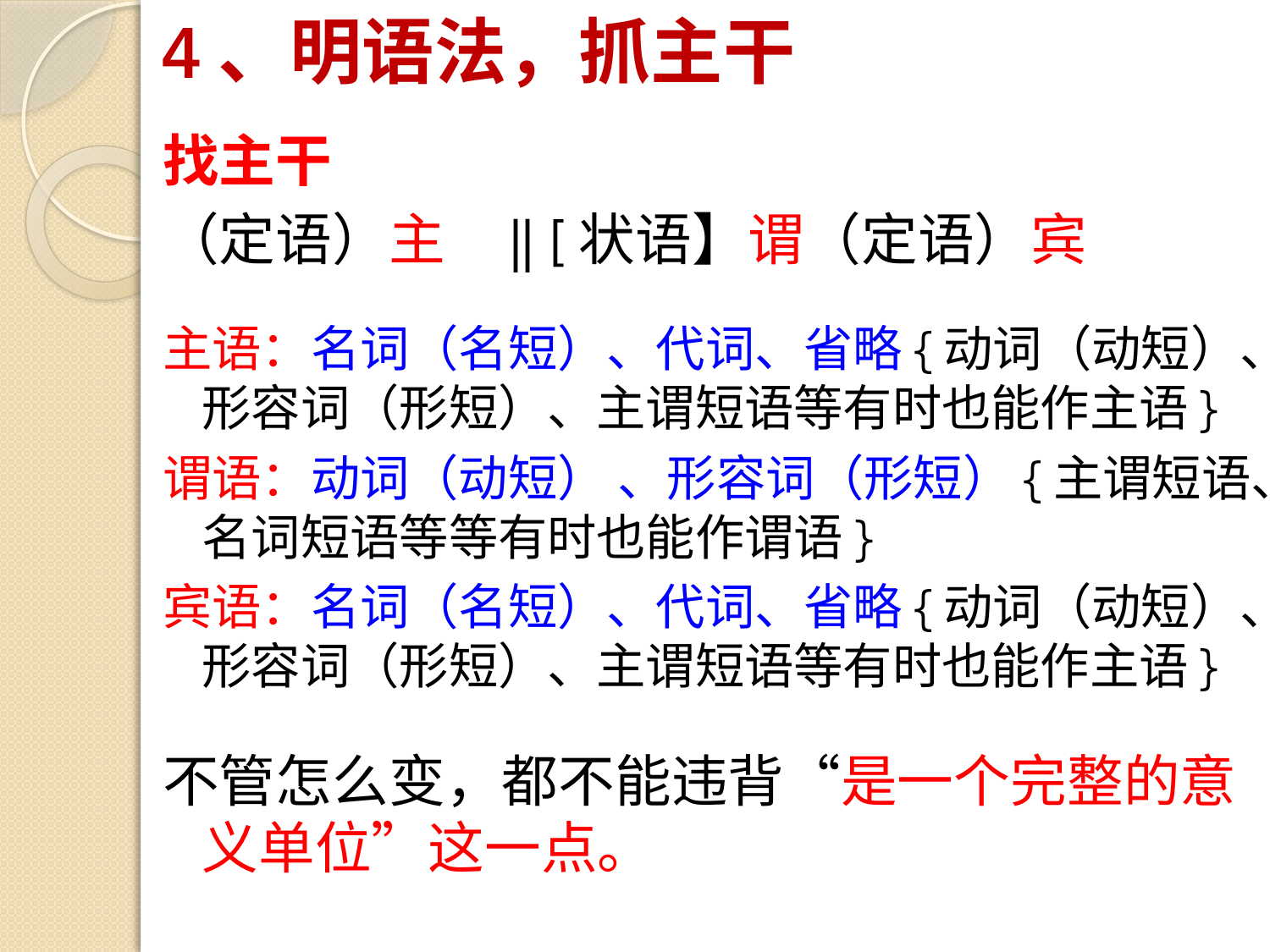

# 4、明语法，抓主干
找主干
（定语）主    || [状语】谓（定语）宾

主语：名词（名短）、代词、省略{动词（动短）、形容词（形短）、主谓短语等有时也能作主语}
谓语：动词（动短） 、形容词（形短）{主谓短语、名词短语等等有时也能作谓语}
宾语：名词（名短）、代词、省略{动词（动短）、形容词（形短）、主谓短语等有时也能作主语}

不管怎么变，都不能违背“是一个完整的意义单位”这一点。